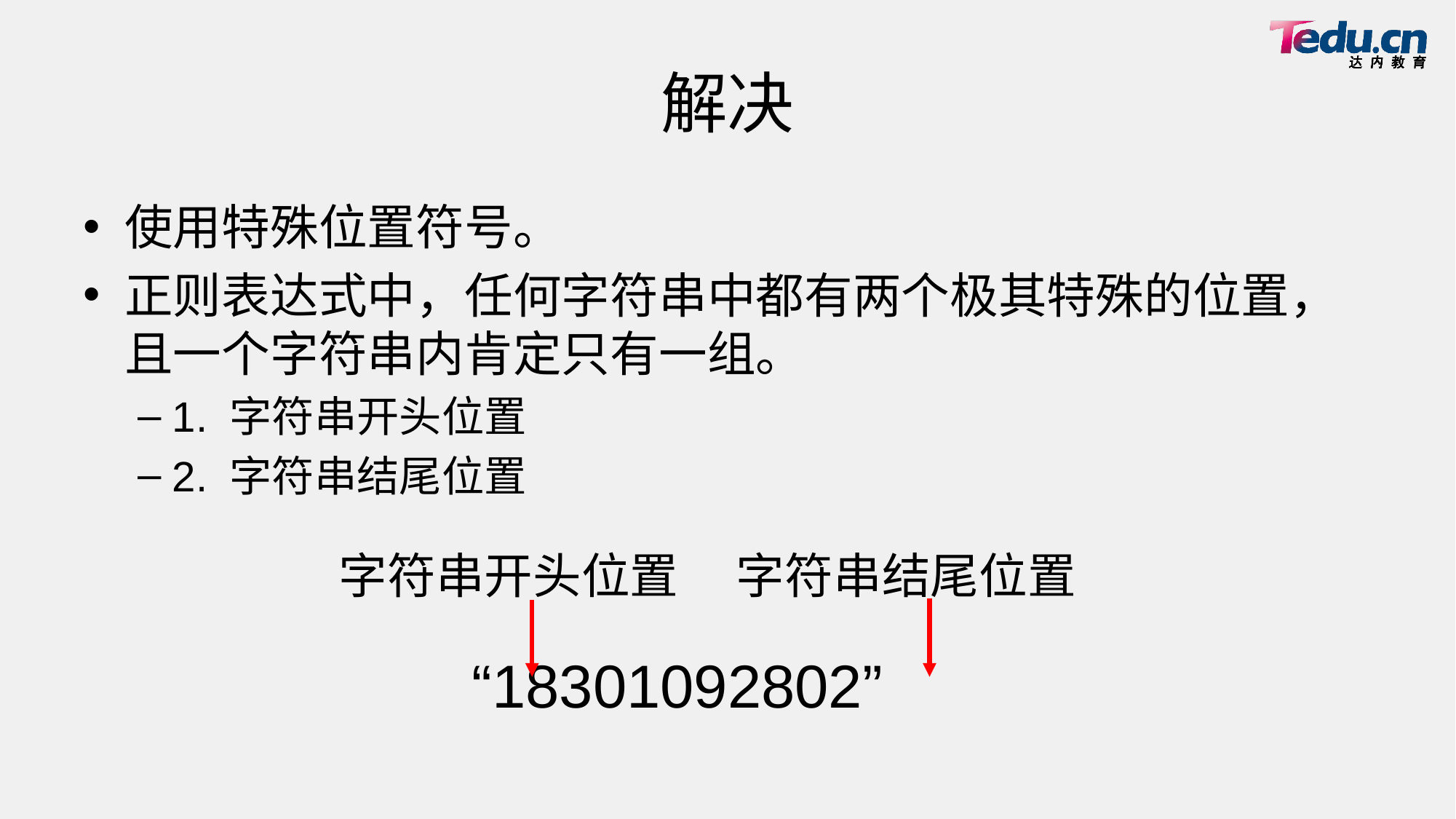

# 解决
使用特殊位置符号。
正则表达式中，任何字符串中都有两个极其特殊的位置，且一个字符串内肯定只有一组。
1. 字符串开头位置
2. 字符串结尾位置
字符串结尾位置
字符串开头位置
“18301092802”